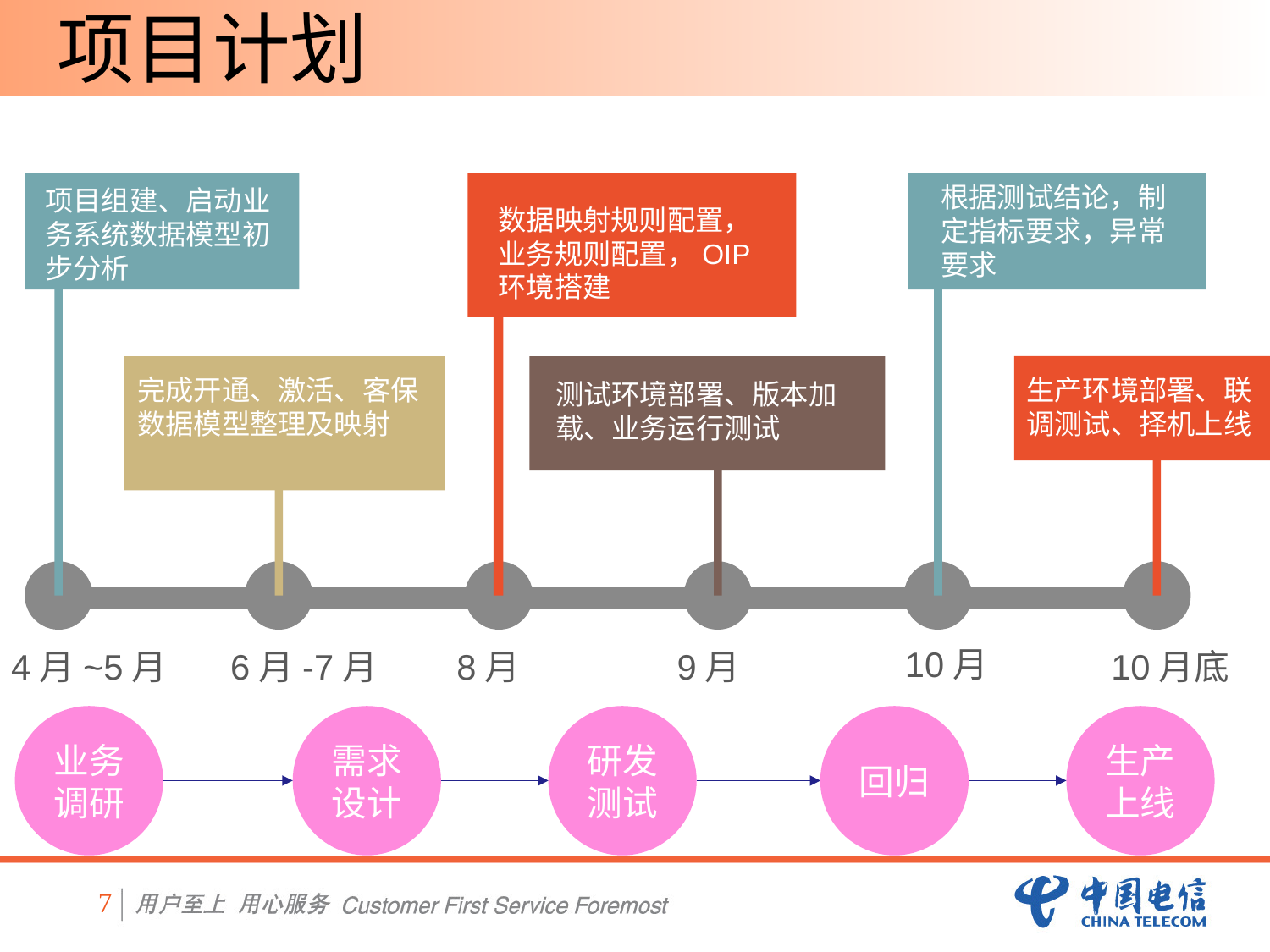

# 项目计划
根据测试结论，制定指标要求，异常要求

项目组建、启动业务系统数据模型初步分析
数据映射规则配置，业务规则配置，OIP环境搭建

完成开通、激活、客保数据模型整理及映射
生产环境部署、联调测试、择机上线
测试环境部署、版本加载、业务运行测试

10月
4月~5月
6月-7月
8月
9月
10月底
业务调研
需求设计
研发测试
回归
生产上线
7